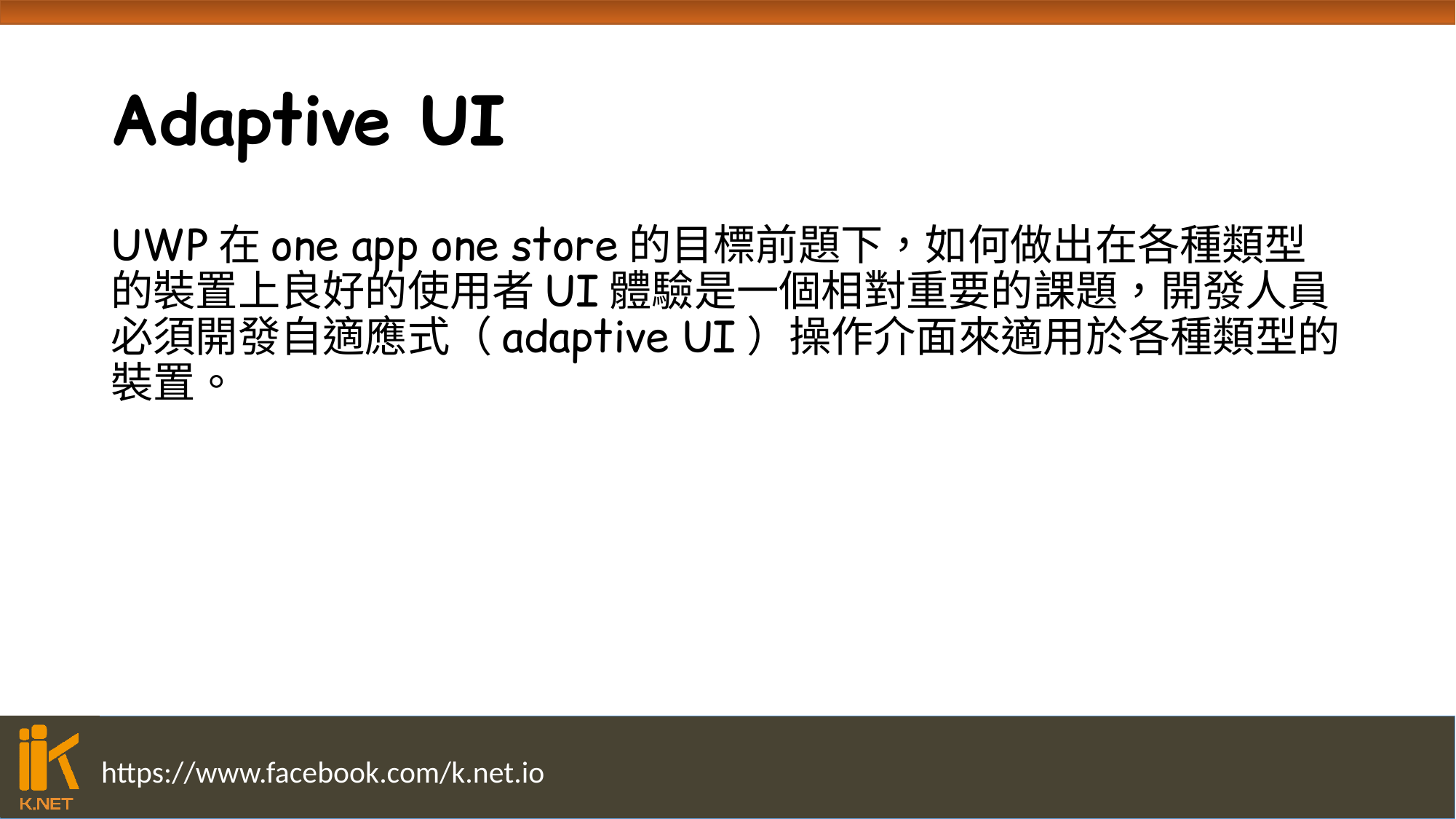

# Adaptive UI
UWP在one app one store的目標前題下，如何做出在各種類型的裝置上良好的使用者UI體驗是一個相對重要的課題，開發人員必須開發自適應式（adaptive UI）操作介面來適用於各種類型的裝置。